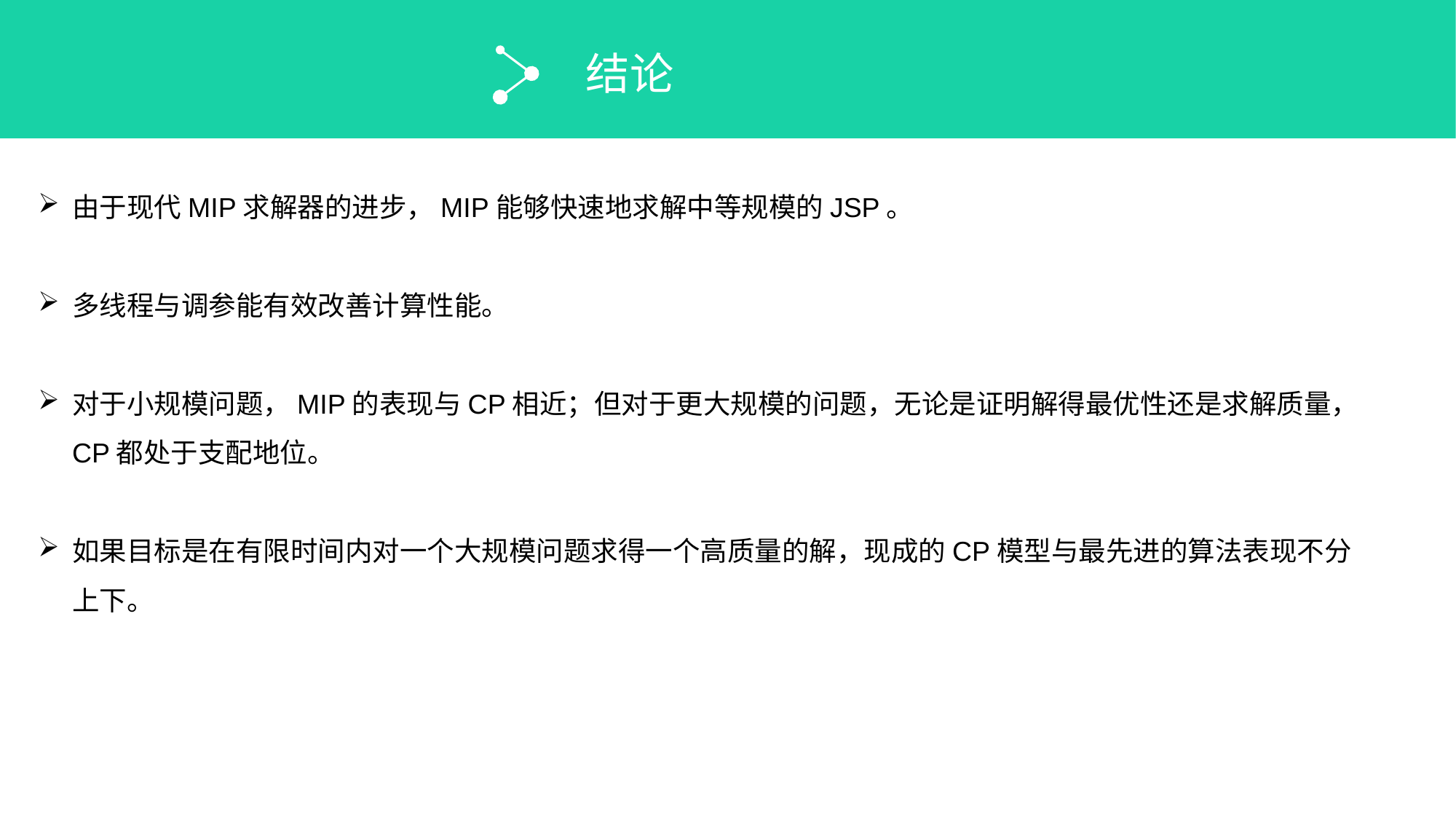

结论

由于现代MIP求解器的进步，MIP能够快速地求解中等规模的JSP。

多线程与调参能有效改善计算性能。

对于小规模问题，MIP的表现与CP相近；但对于更大规模的问题，无论是证明解得最优性还是求解质量，CP都处于支配地位。

如果目标是在有限时间内对一个大规模问题求得一个高质量的解，现成的CP模型与最先进的算法表现不分上下。